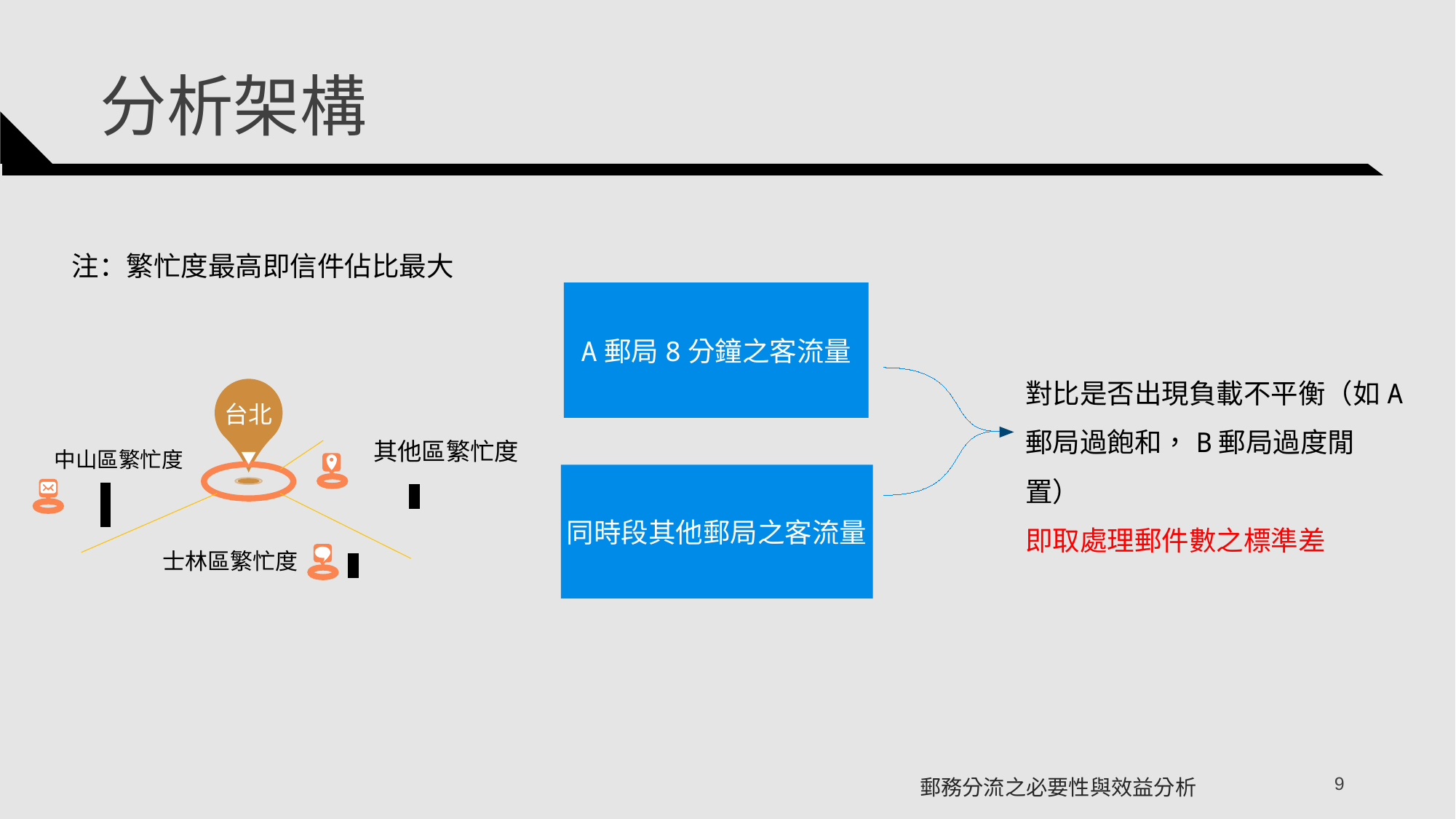

分析架構
注：繁忙度最高即信件佔比最大
A郵局8分鐘之客流量
對比是否出現負載不平衡（如A郵局過飽和，B郵局過度閒置）
即取處理郵件數之標準差

台北

其他區繁忙度

中山區繁忙度

同時段其他郵局之客流量

士林區繁忙度

9
郵務分流之必要性與效益分析